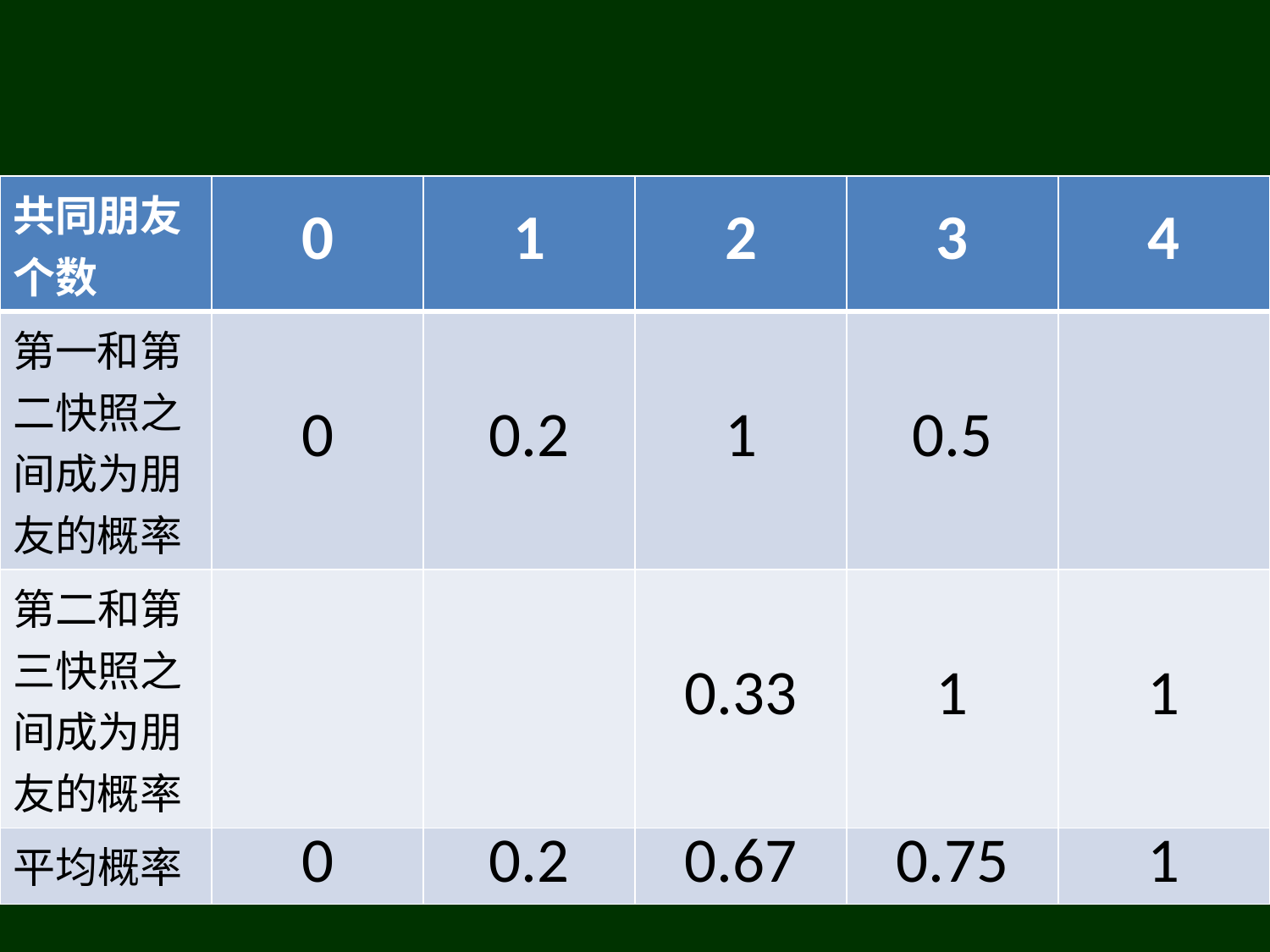

#
| 共同朋友个数 | 0 | 1 | 2 | 3 | 4 |
| --- | --- | --- | --- | --- | --- |
| 第一和第二快照之间成为朋友的概率 | 0 | 0.2 | 1 | 0.5 |  |
| 第二和第三快照之间成为朋友的概率 |  |  | 0.33 | 1 | 1 |
| 平均概率 | 0 | 0.2 | 0.67 | 0.75 | 1 |